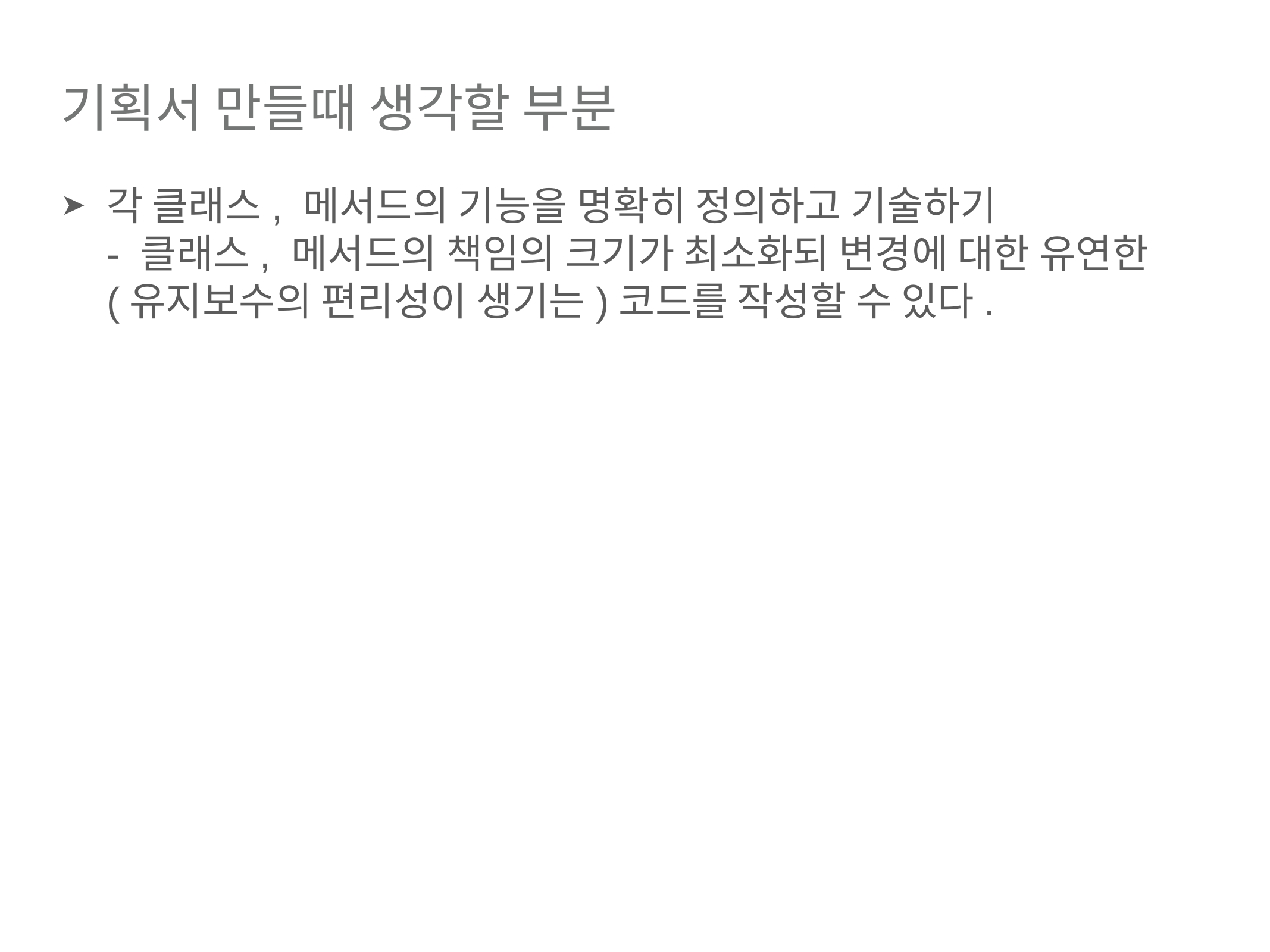

# 기획서 만들때 생각할 부분

각 클래스, 메서드의 기능을 명확히 정의하고 기술하기
- 클래스, 메서드의 책임의 크기가 최소화되 변경에 대한 유연한(유지보수의 편리성이 생기는)코드를 작성할 수 있다.